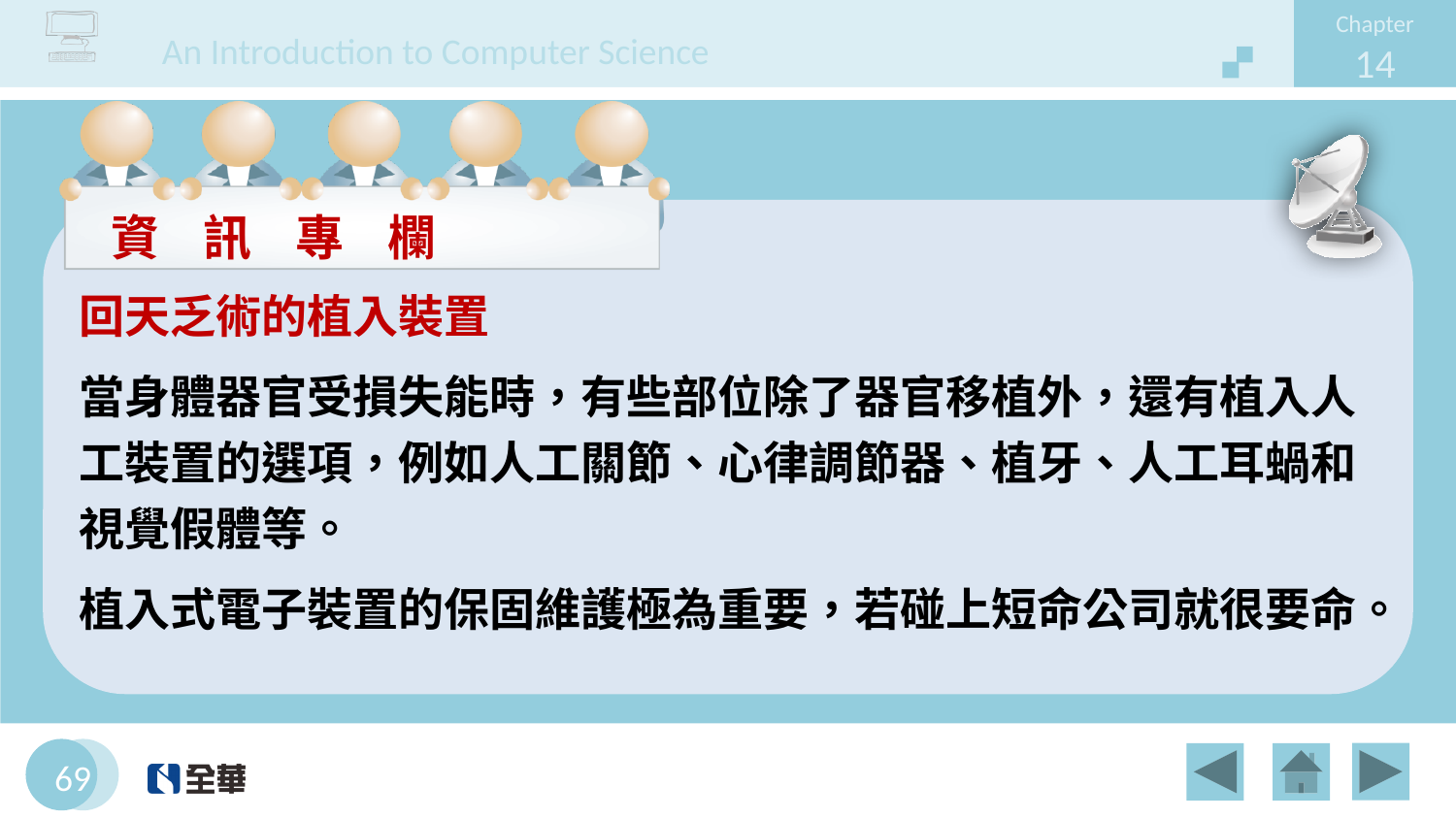

回天乏術的植入裝置
當身體器官受損失能時，有些部位除了器官移植外，還有植入人工裝置的選項，例如人工關節、心律調節器、植牙、人工耳蝸和視覺假體等。
植入式電子裝置的保固維護極為重要，若碰上短命公司就很要命。